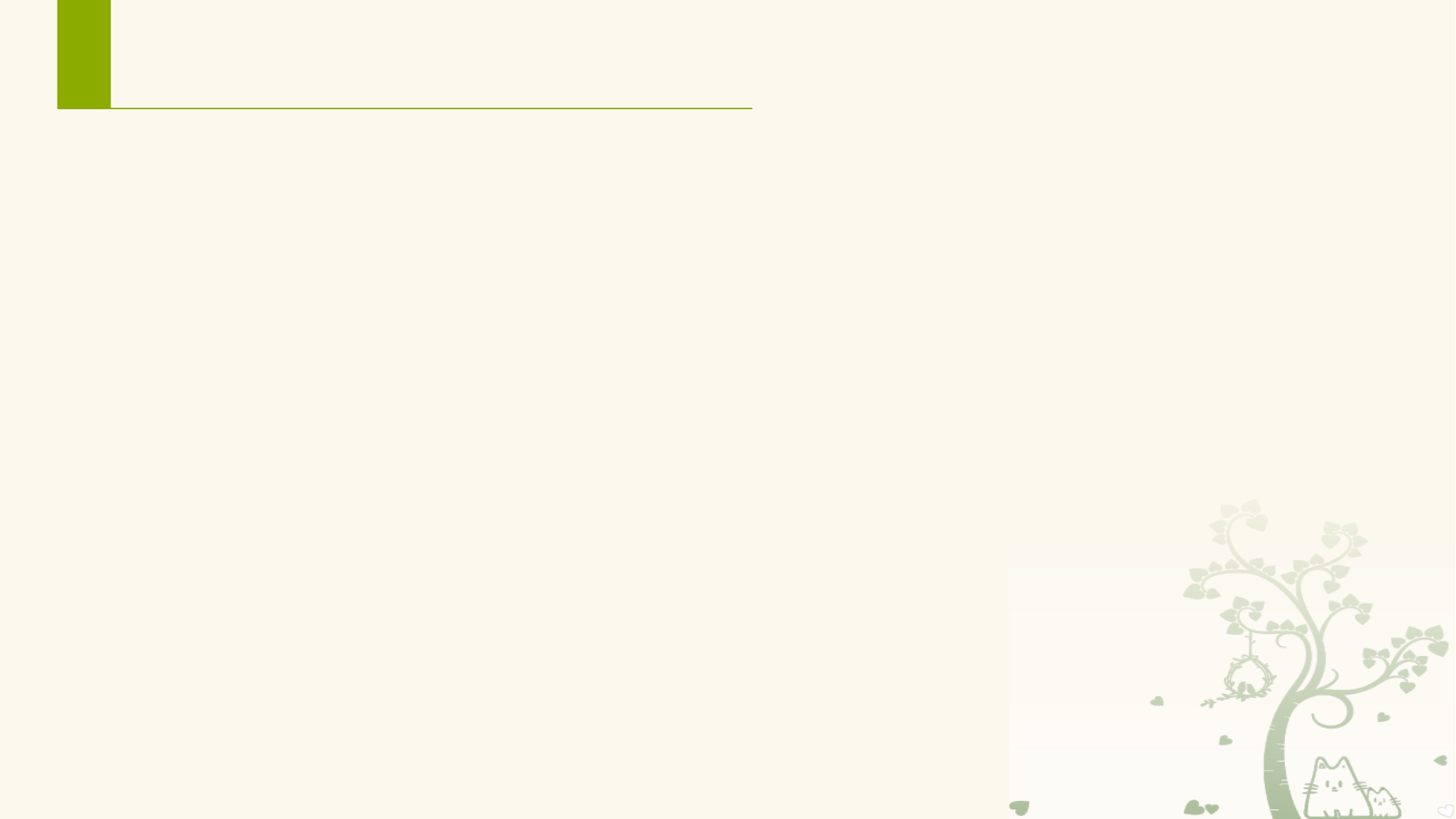

# 2 服务的启动方式
(1)启动方式：通过Context的startService()启动service
一旦启动，服务即可无限期运行，即使启动服务的组件已被销毁也不受影响，除非手动调用stopService()或者自己停止（stopSelf）才能停止服务。
以启动方式启动的服务通常是执行单一操作，而且不会将结果返回给调用方。
例如通过网络上传、下载文件，操作一旦完成，服务应该自动销毁。
(2)绑定方式：通过Context的bindService()绑定Service
绑定服务提供了一个客户端-服务器接口，允许调用方（客户端）与服务进行交互、发送请求、获取结果，甚至是利用进程间通信 (IPC) 跨进程执行这些操作。 多个调用方可以同时绑定到一个服务，但全部取消绑定后，该服务才会被销毁。
(3) 混合方式